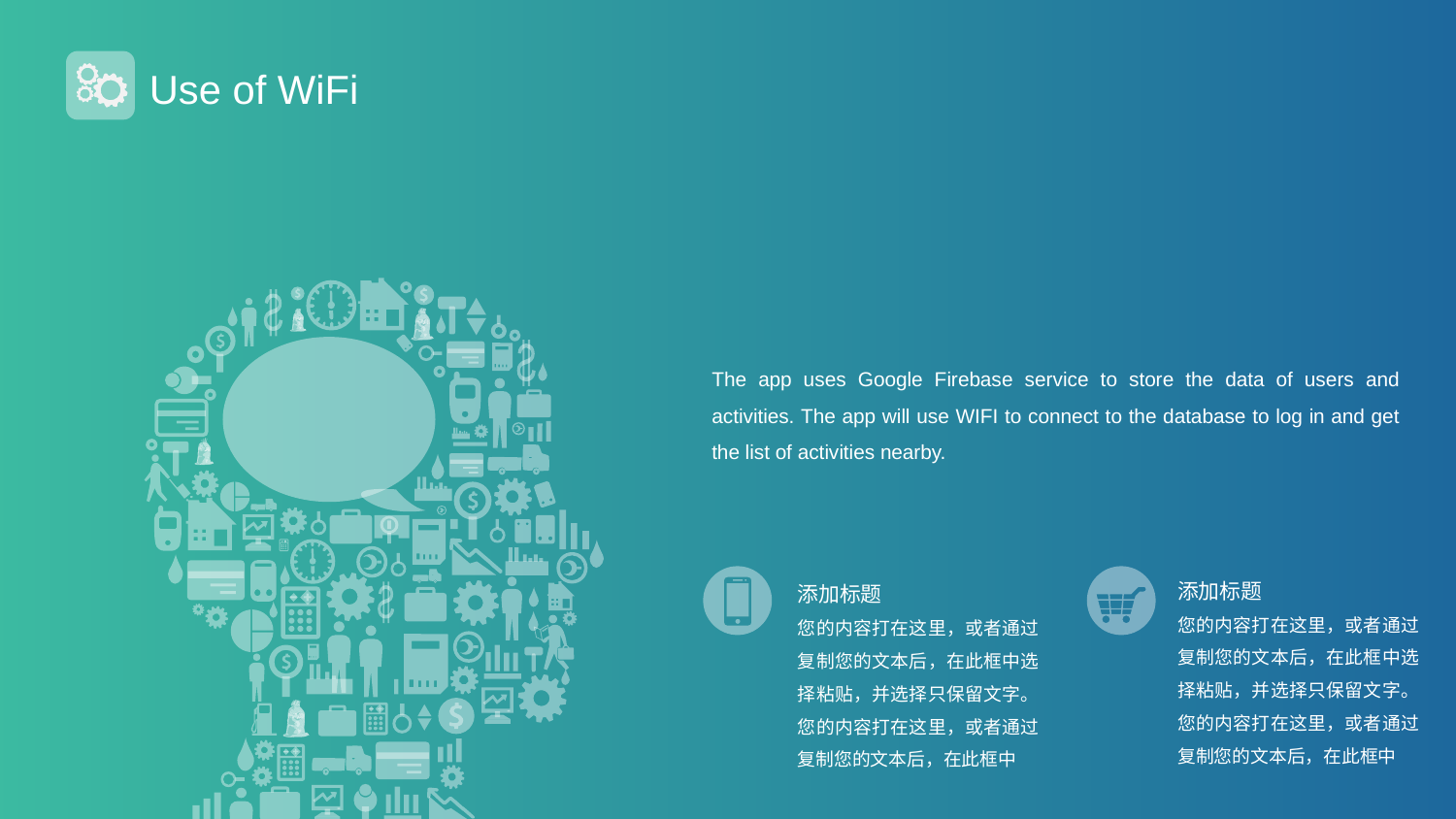

Use of WiFi

The app uses Google Firebase service to store the data of users and activities. The app will use WIFI to connect to the database to log in and get the list of activities nearby.
添加标题
您的内容打在这里，或者通过复制您的文本后，在此框中选择粘贴，并选择只保留文字。您的内容打在这里，或者通过复制您的文本后，在此框中
添加标题
您的内容打在这里，或者通过复制您的文本后，在此框中选择粘贴，并选择只保留文字。您的内容打在这里，或者通过复制您的文本后，在此框中